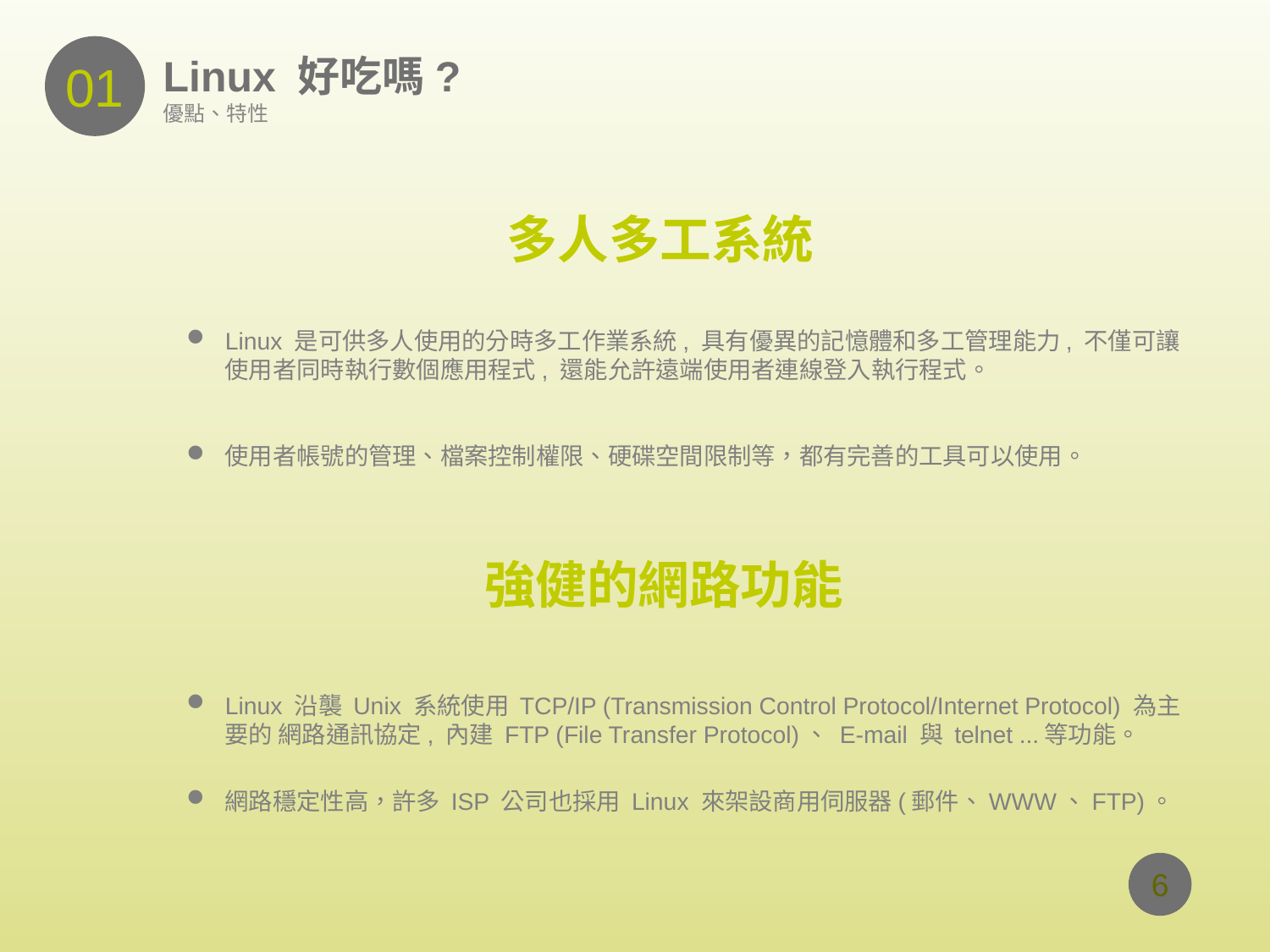

01
# Linux 好吃嗎?
優點、特性
多人多工系統

Linux 是可供多人使用的分時多工作業系統, 具有優異的記憶體和多工管理能力, 不僅可讓使用者同時執行數個應用程式, 還能允許遠端使用者連線登入執行程式。

使用者帳號的管理、檔案控制權限、硬碟空間限制等，都有完善的工具可以使用。

強健的網路功能

Linux 沿襲 Unix 系統使用 TCP/IP (Transmission Control Protocol/Internet Protocol) 為主要的 網路通訊協定, 內建 FTP (File Transfer Protocol)、 E-mail 與 telnet ...等功能。

網路穩定性高，許多 ISP 公司也採用 Linux 來架設商用伺服器(郵件、WWW、FTP)。
6